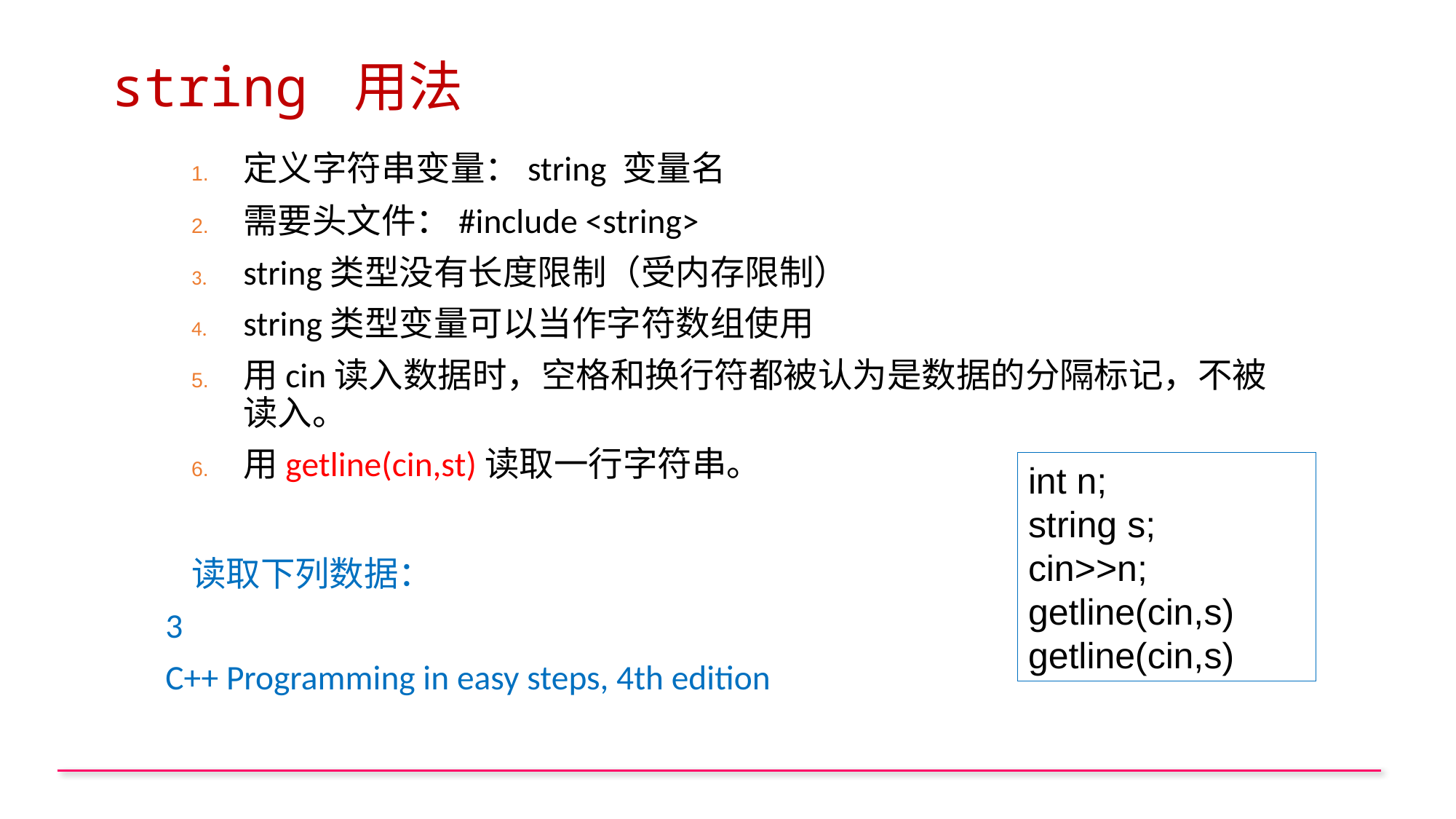

# string 用法
定义字符串变量：string 变量名
需要头文件：#include <string>
string类型没有长度限制（受内存限制）
string类型变量可以当作字符数组使用
用cin读入数据时，空格和换行符都被认为是数据的分隔标记，不被读入。
用getline(cin,st)读取一行字符串。

读取下列数据：
3
C++ Programming in easy steps, 4th edition

int n;
string s;
cin>>n;
getline(cin,s)
getline(cin,s)